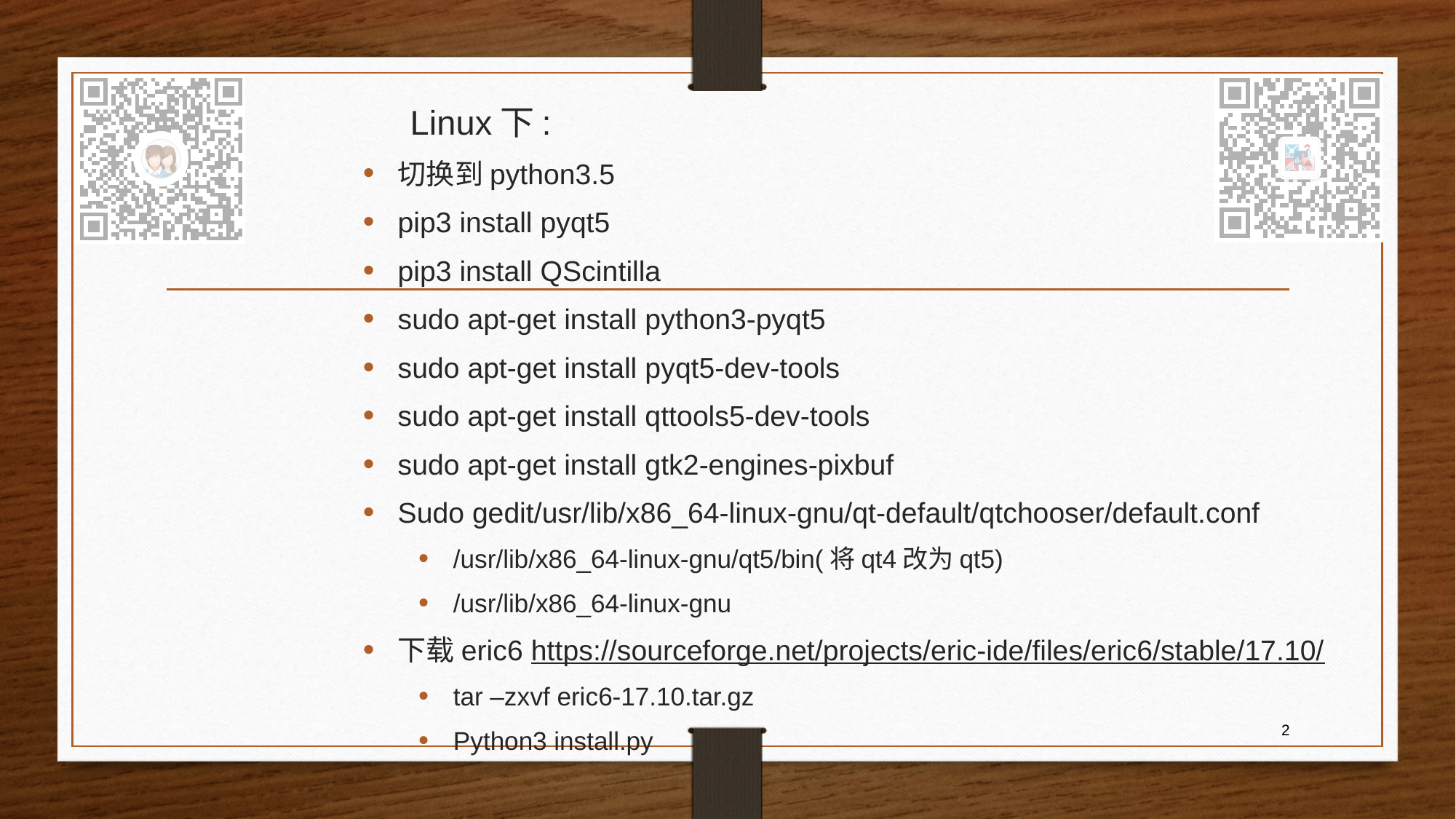

Linux下:
切换到python3.5
pip3 install pyqt5
pip3 install QScintilla
sudo apt-get install python3-pyqt5
sudo apt-get install pyqt5-dev-tools
sudo apt-get install qttools5-dev-tools
sudo apt-get install gtk2-engines-pixbuf
Sudo gedit/usr/lib/x86_64-linux-gnu/qt-default/qtchooser/default.conf
/usr/lib/x86_64-linux-gnu/qt5/bin(将qt4改为qt5)
/usr/lib/x86_64-linux-gnu
下载eric6 https://sourceforge.net/projects/eric-ide/files/eric6/stable/17.10/
tar –zxvf eric6-17.10.tar.gz
Python3 install.py

2